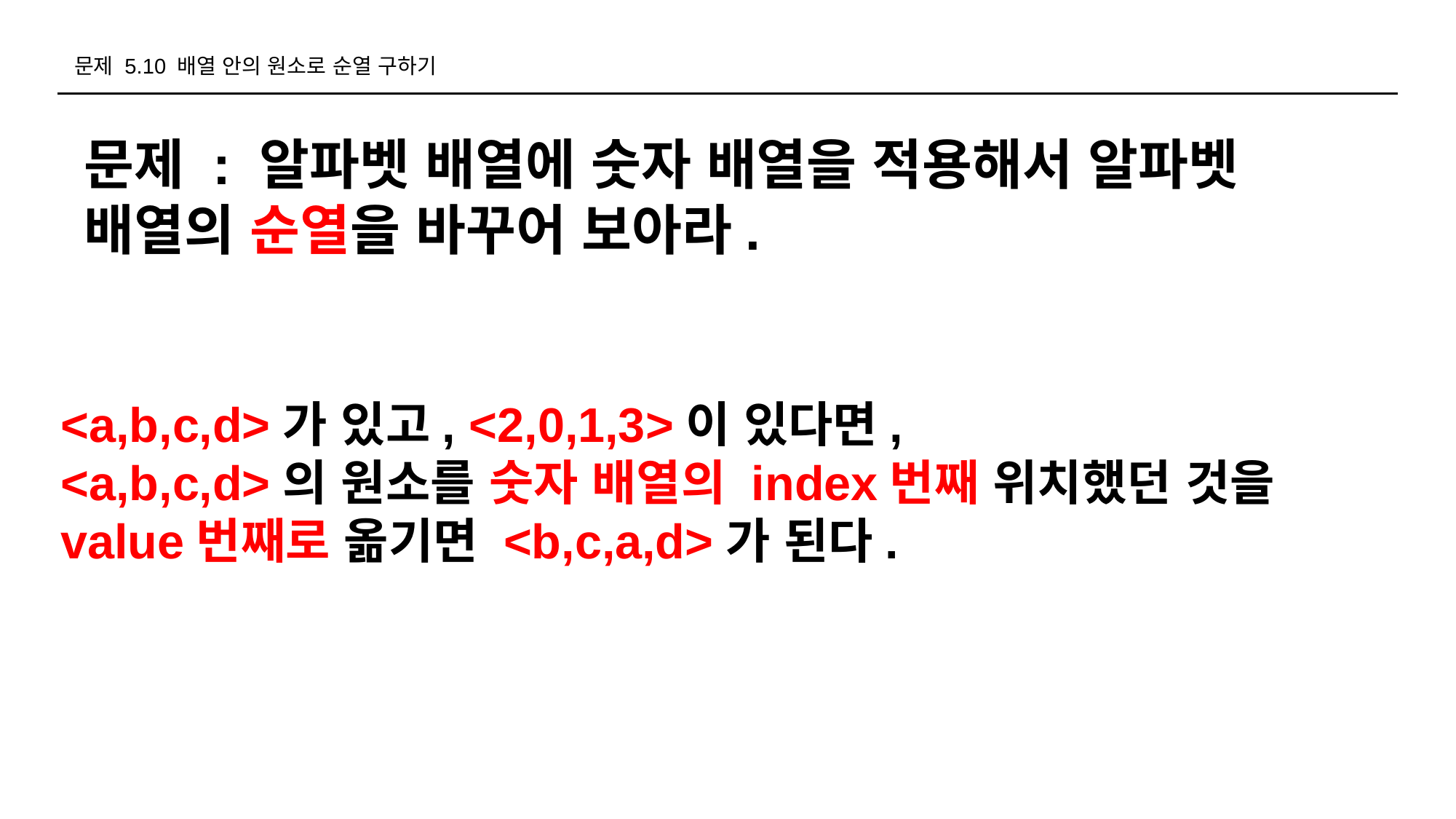

문제 5.10 배열 안의 원소로 순열 구하기
문제 : 알파벳 배열에 숫자 배열을 적용해서 알파벳 배열의 순열을 바꾸어 보아라.
<a,b,c,d>가 있고, <2,0,1,3>이 있다면,
<a,b,c,d>의 원소를 숫자 배열의 index번째 위치했던 것을 value번째로 옮기면 <b,c,a,d>가 된다.